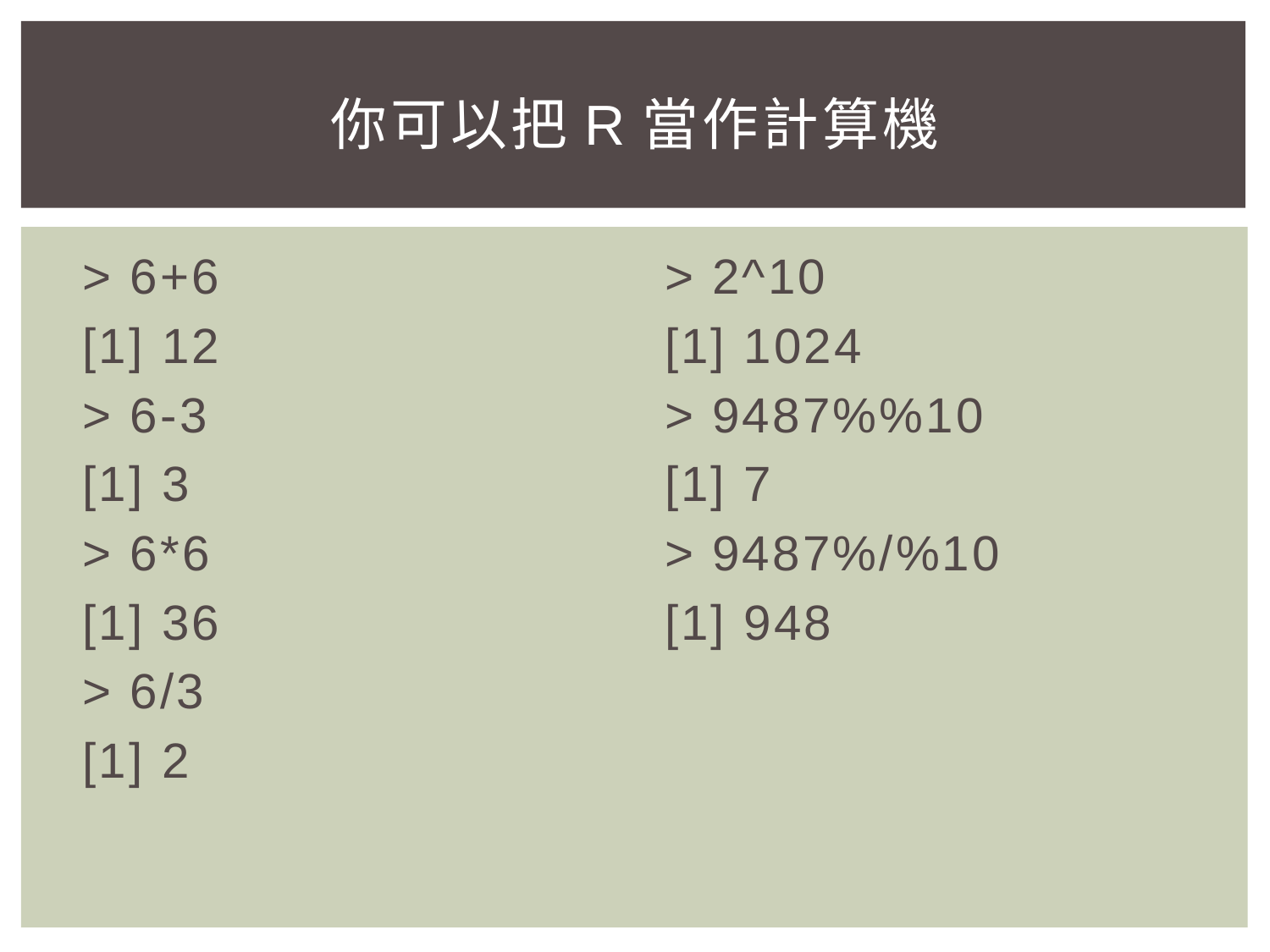

# 你可以把R當作計算機
> 6+6
[1] 12
> 6-3
[1] 3
> 6*6
[1] 36
> 6/3
[1] 2
> 2^10
[1] 1024
> 9487%%10
[1] 7
> 9487%/%10
[1] 948